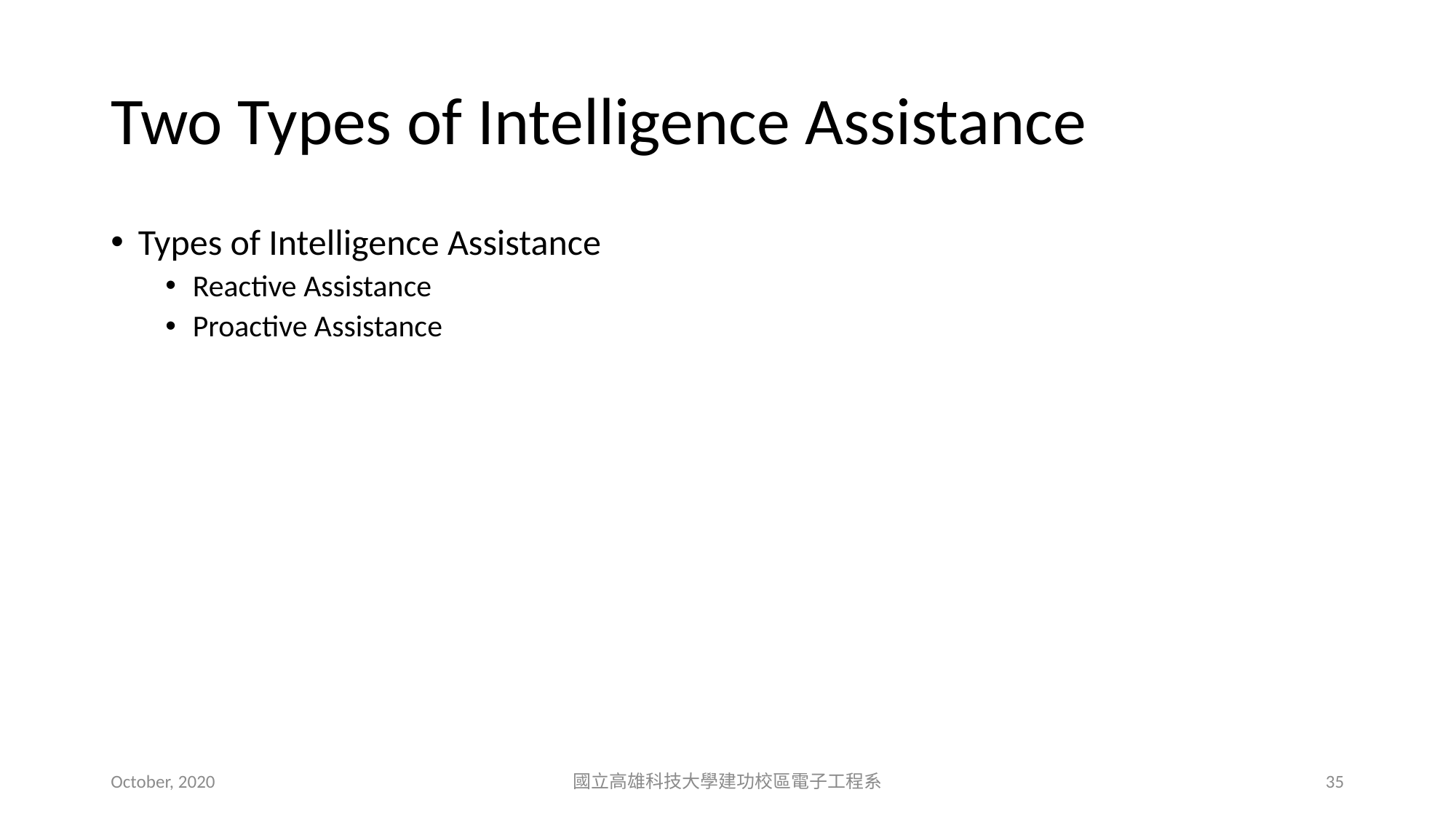

# Two Types of Intelligence Assistance
Types of Intelligence Assistance
Reactive Assistance
Proactive Assistance
October, 2020
國立高雄科技大學建功校區電子工程系
35